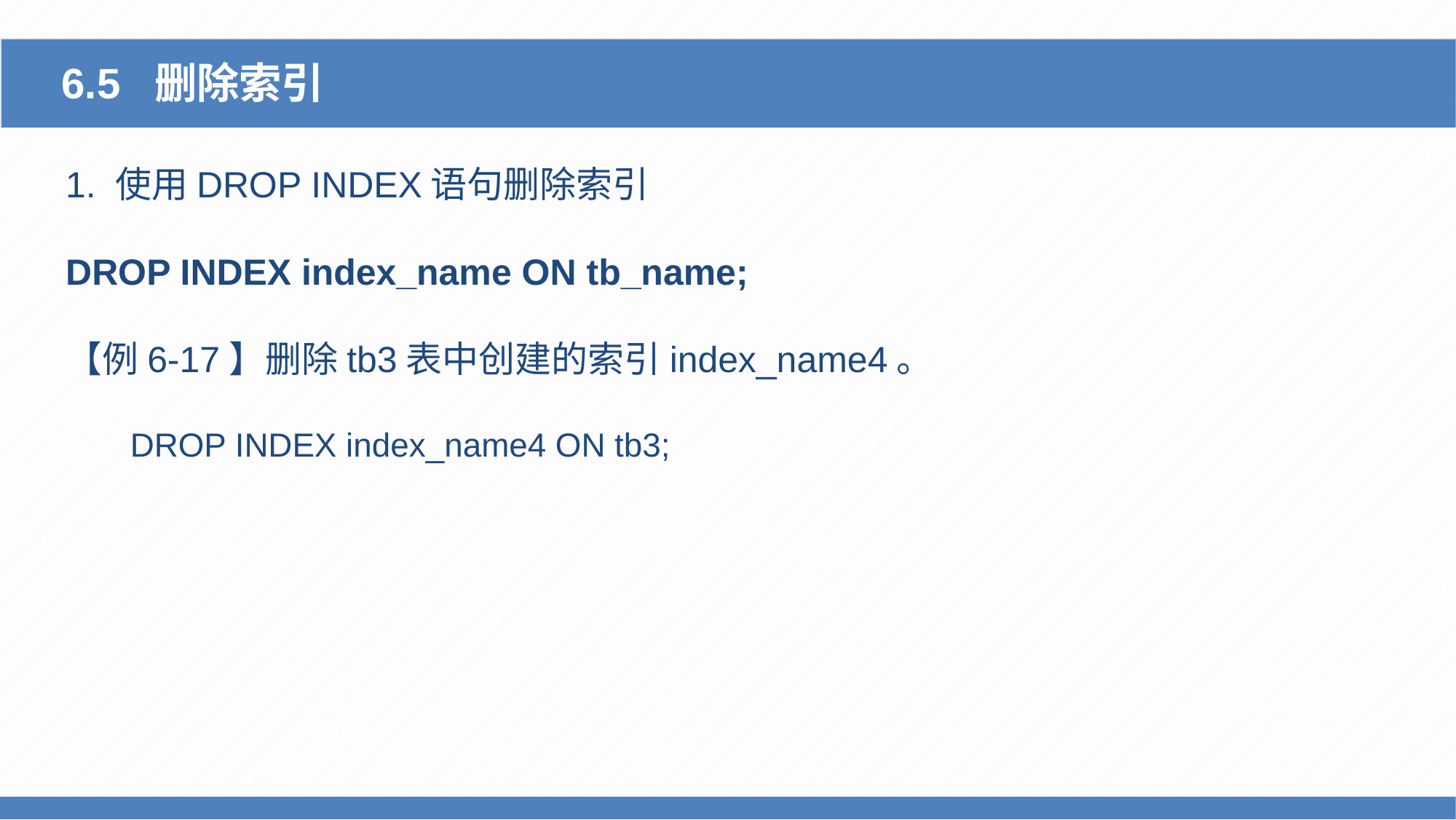

6.5  删除索引
1. 使用DROP INDEX语句删除索引

DROP INDEX index_name ON tb_name;

【例6-17】删除tb3表中创建的索引index_name4。

DROP INDEX index_name4 ON tb3;